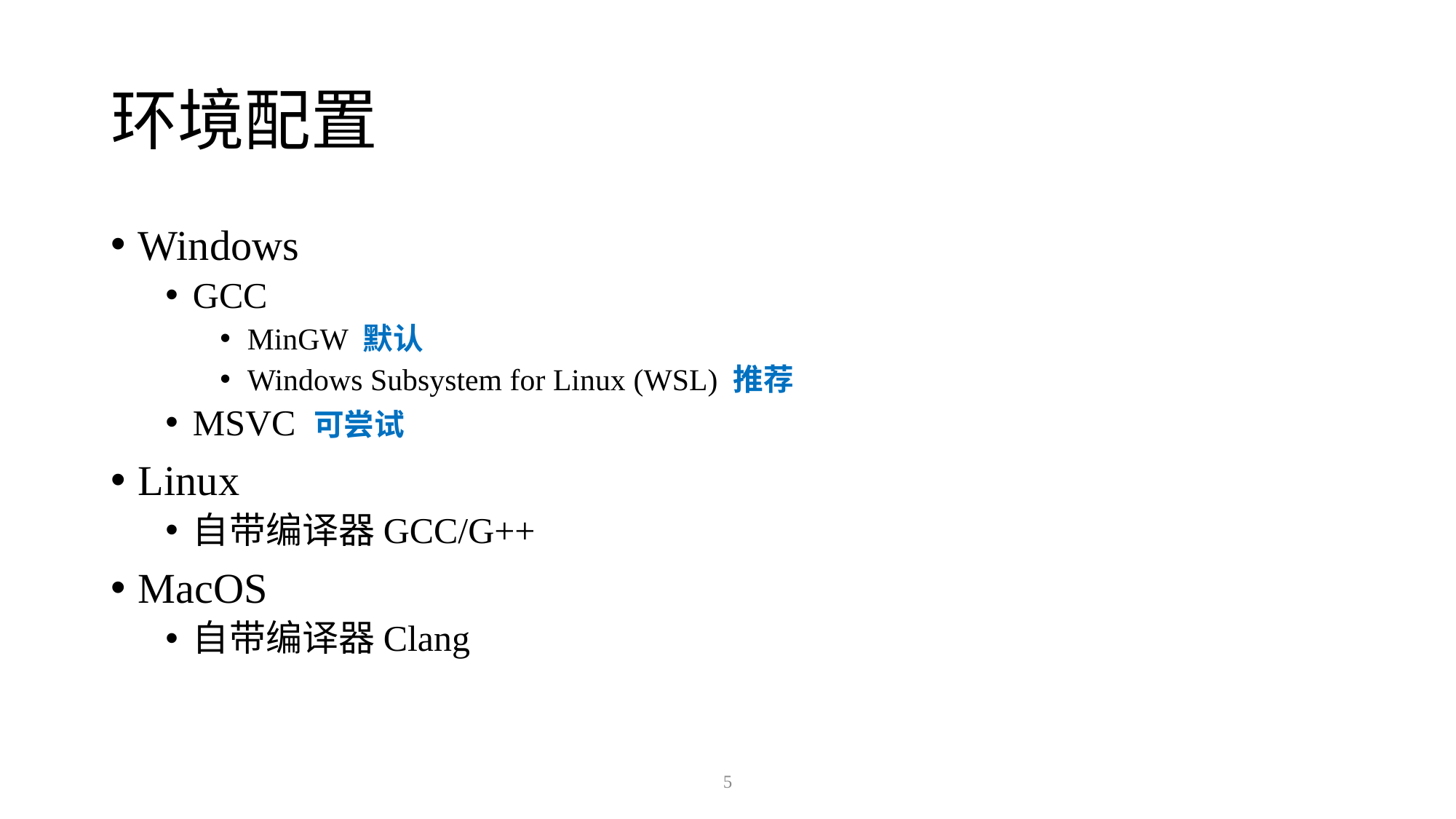

# 环境配置
Windows
GCC
MinGW 默认
Windows Subsystem for Linux (WSL) 推荐
MSVC 可尝试
Linux
自带编译器GCC/G++
MacOS
自带编译器Clang
5